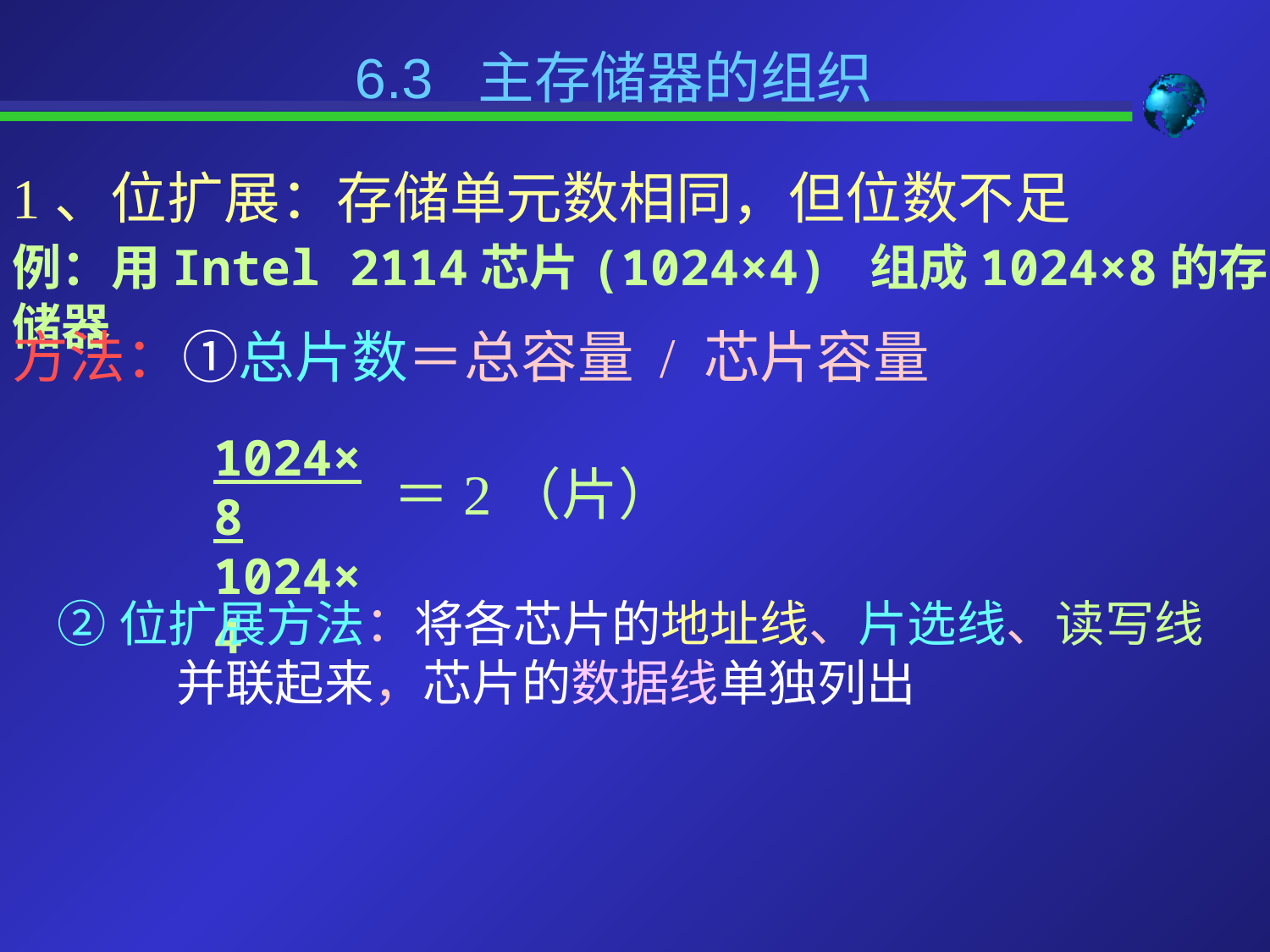

6.3  主存储器的组织
1、位扩展：存储单元数相同，但位数不足
例：用Intel 2114芯片(1024×4) 组成1024×8的存储器
方法：①总片数＝总容量 / 芯片容量
1024×8
1024×4
＝2（片）
②位扩展方法：将各芯片的地址线、片选线、读写线并联起来，芯片的数据线单独列出
35